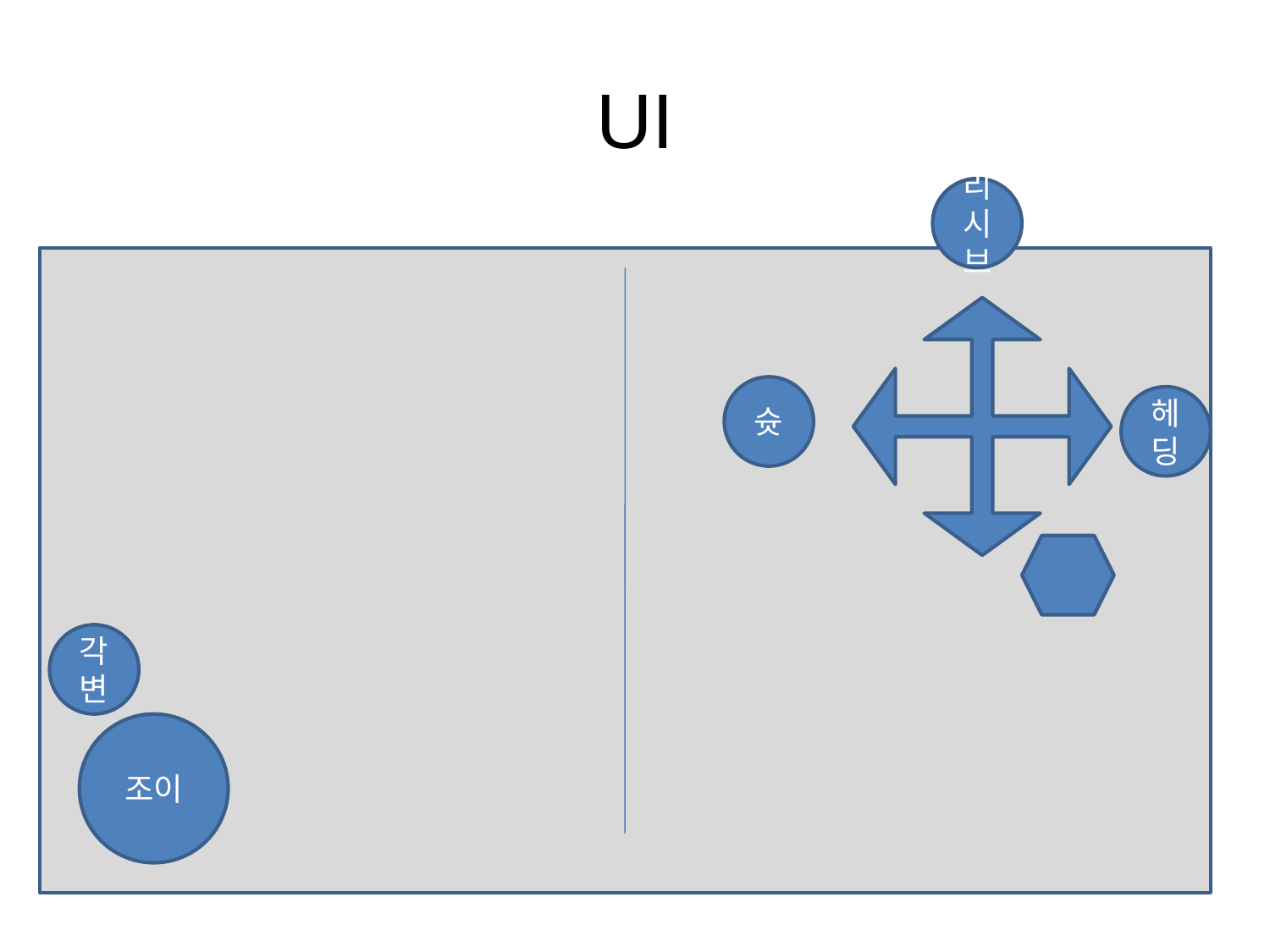

# UI
리시브

슛
헤딩

각변
조이
조이